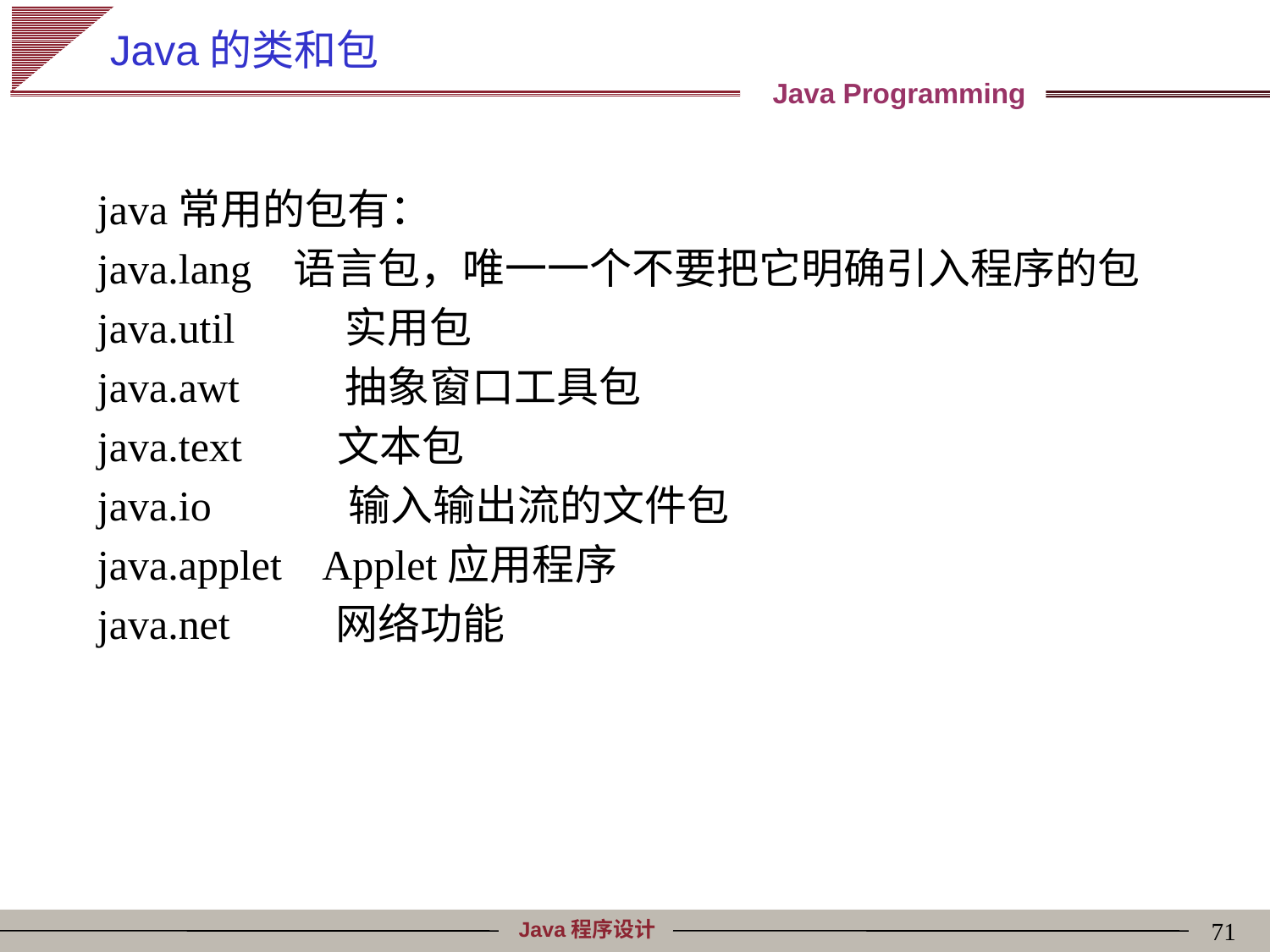

# Java的类和包
java常用的包有：
java.lang   语言包，唯一一个不要把它明确引入程序的包
java.util　      实用包
java.awt         抽象窗口工具包
java.text        文本包
java.io            输入输出流的文件包
java.applet    Applet应用程序
java.net         网络功能